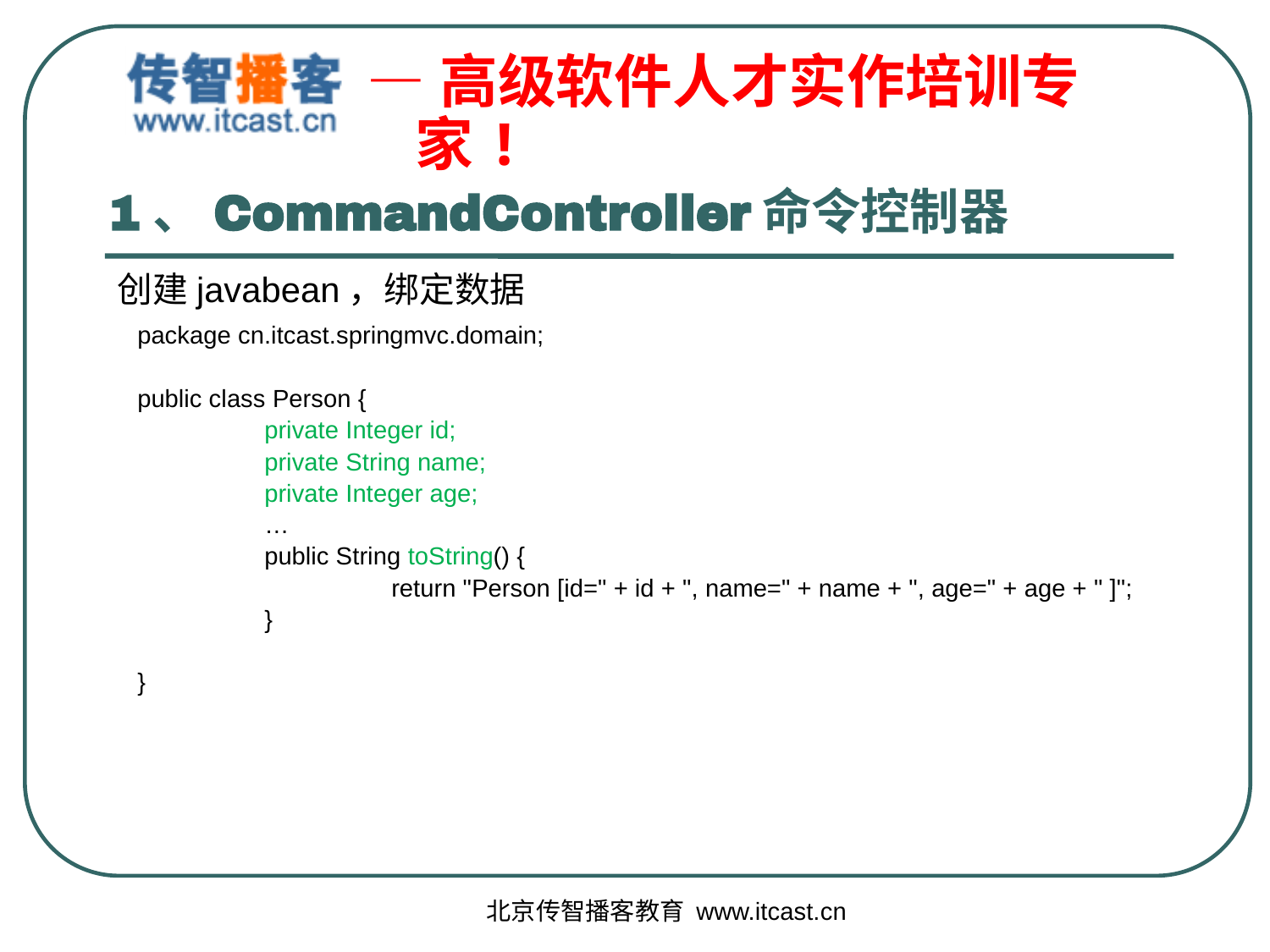

# 1、CommandController命令控制器
创建javabean，绑定数据
package cn.itcast.springmvc.domain;

public class Person {
	private Integer id;
	private String name;
	private Integer age;
	…
	public String toString() {
		return "Person [id=" + id + ", name=" + name + ", age=" + age + " ]";
	}

}
北京传智播客教育 www.itcast.cn